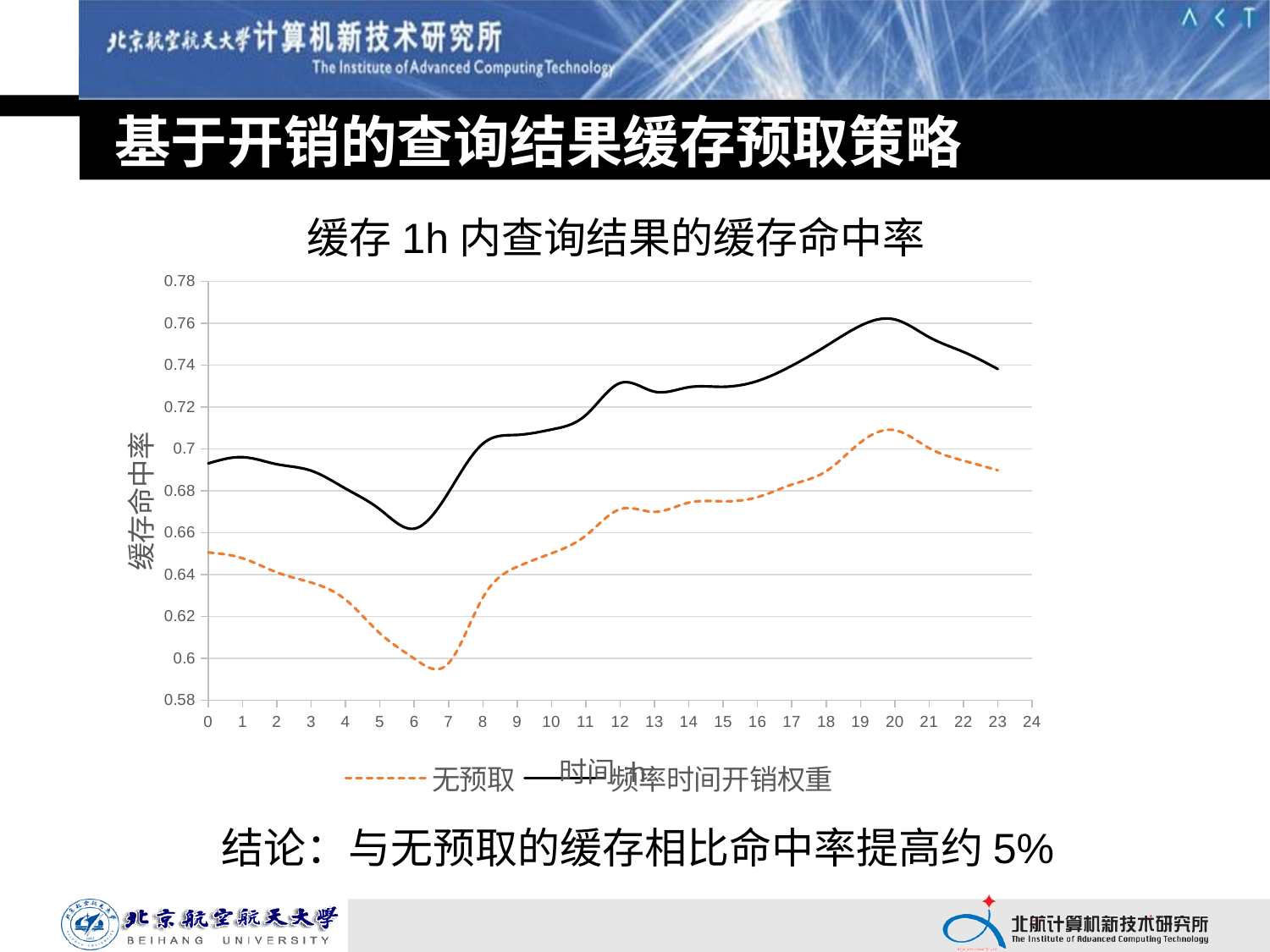

# 基于开销的查询结果缓存预取策略
缓存1h内查询结果的缓存命中率

### Chart

| Category | 无预取 | 频率时间开销权重 |
|---|---|---|
结论：与无预取的缓存相比命中率提高约5%